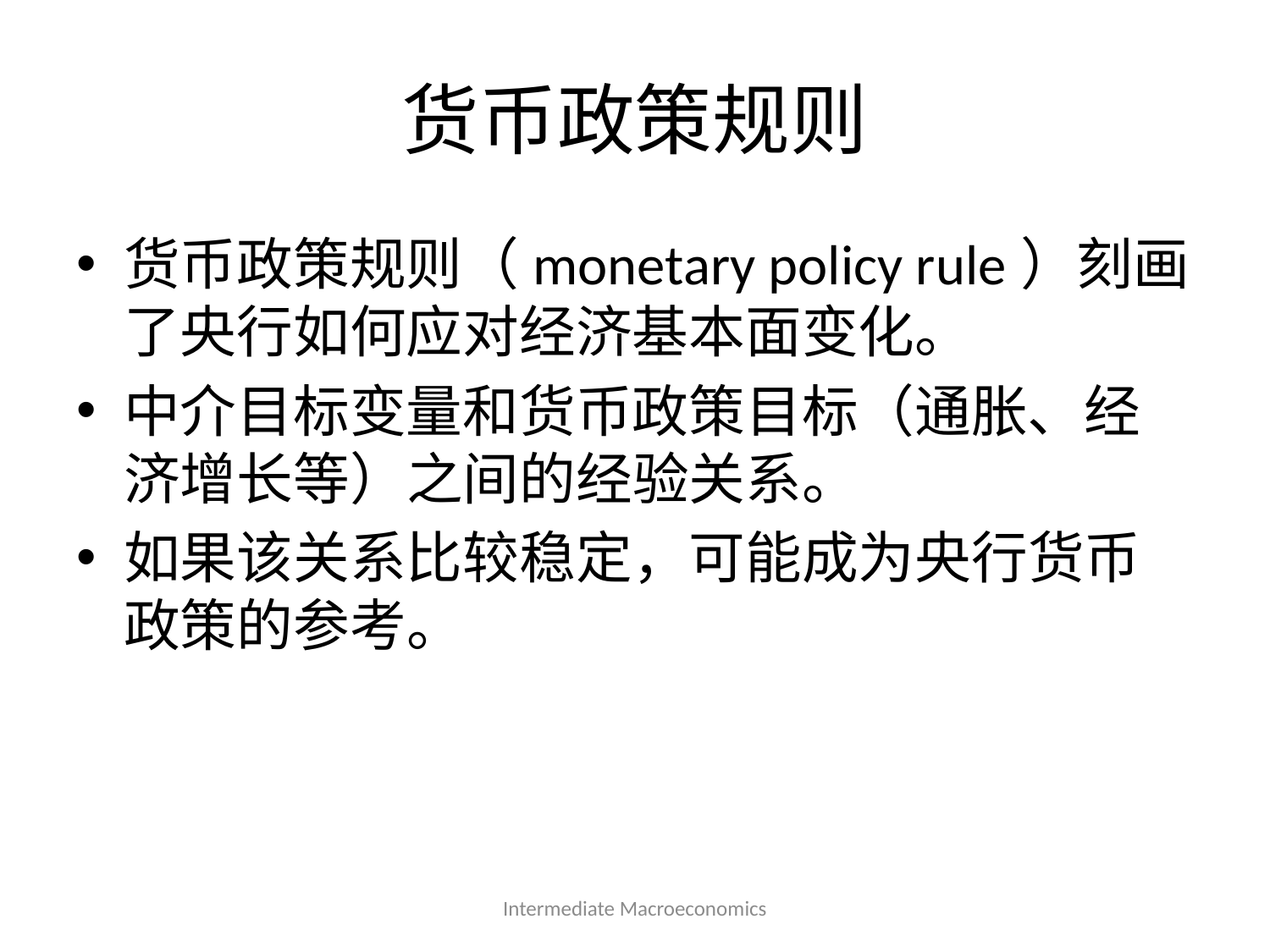

# 货币政策规则
货币政策规则（monetary policy rule）刻画了央行如何应对经济基本面变化。
中介目标变量和货币政策目标（通胀、经济增长等）之间的经验关系。
如果该关系比较稳定，可能成为央行货币政策的参考。
Intermediate Macroeconomics